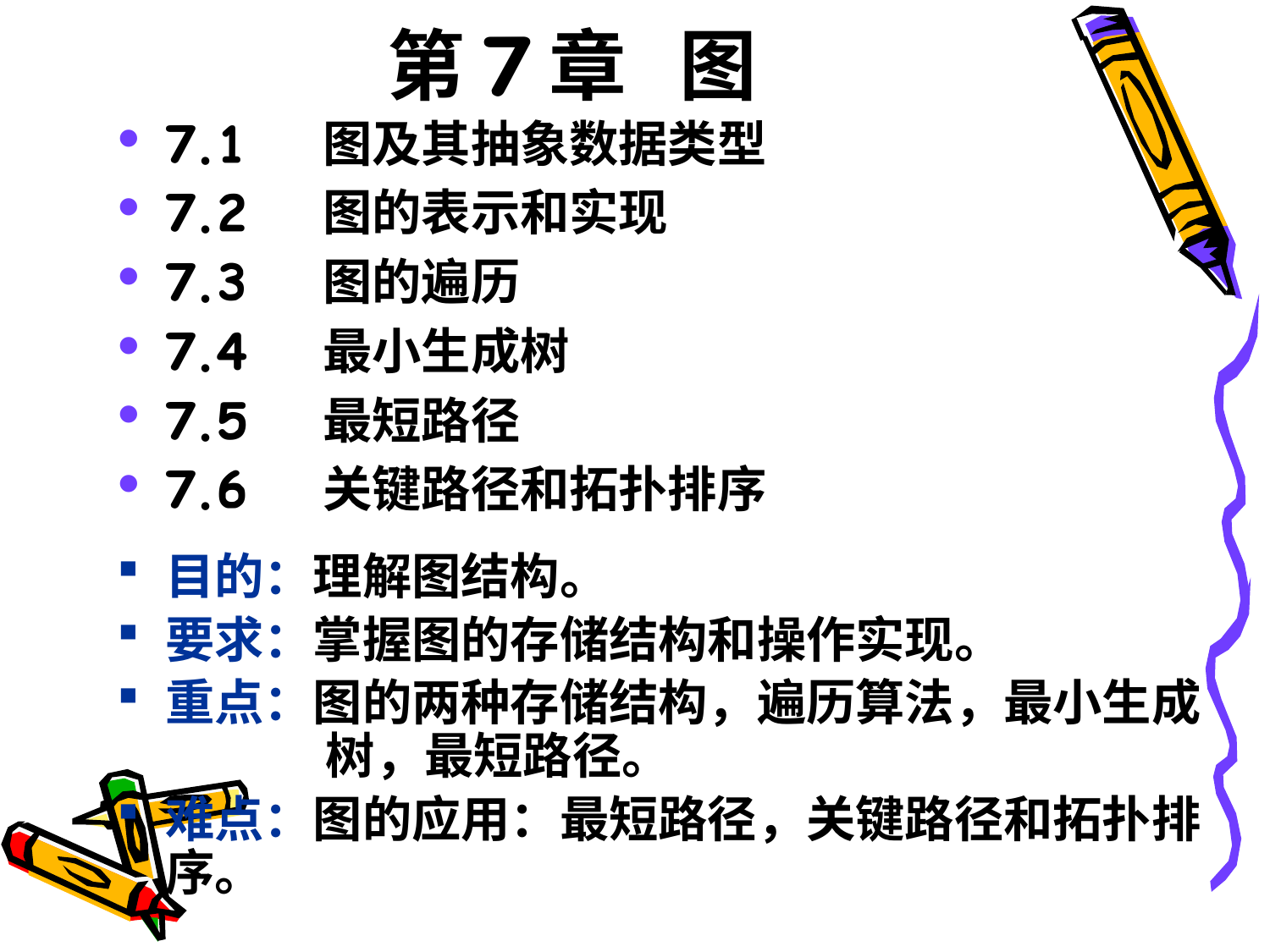

# 第7章   图
7.1   图及其抽象数据类型
7.2   图的表示和实现
7.3   图的遍历
7.4   最小生成树
7.5   最短路径
7.6   关键路径和拓扑排序

目的：理解图结构。
要求：掌握图的存储结构和操作实现。
重点：图的两种存储结构，遍历算法，最小生成	   树，最短路径。
难点：图的应用：最短路径，关键路径和拓扑排序。
1